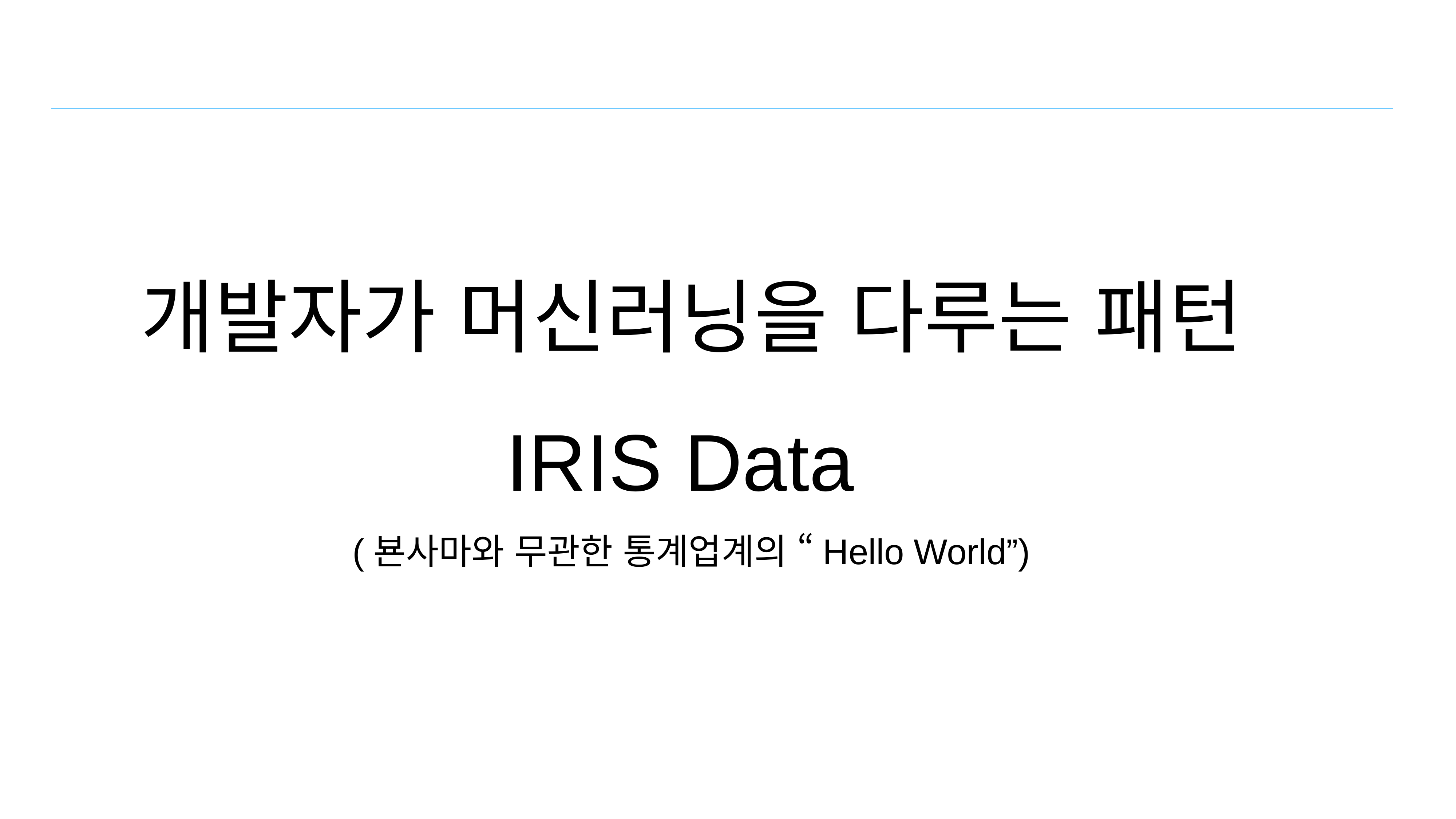

개발자가 머신러닝을 다루는 패턴
IRIS Data
(뵨사마와 무관한 통계업계의 “Hello World”)